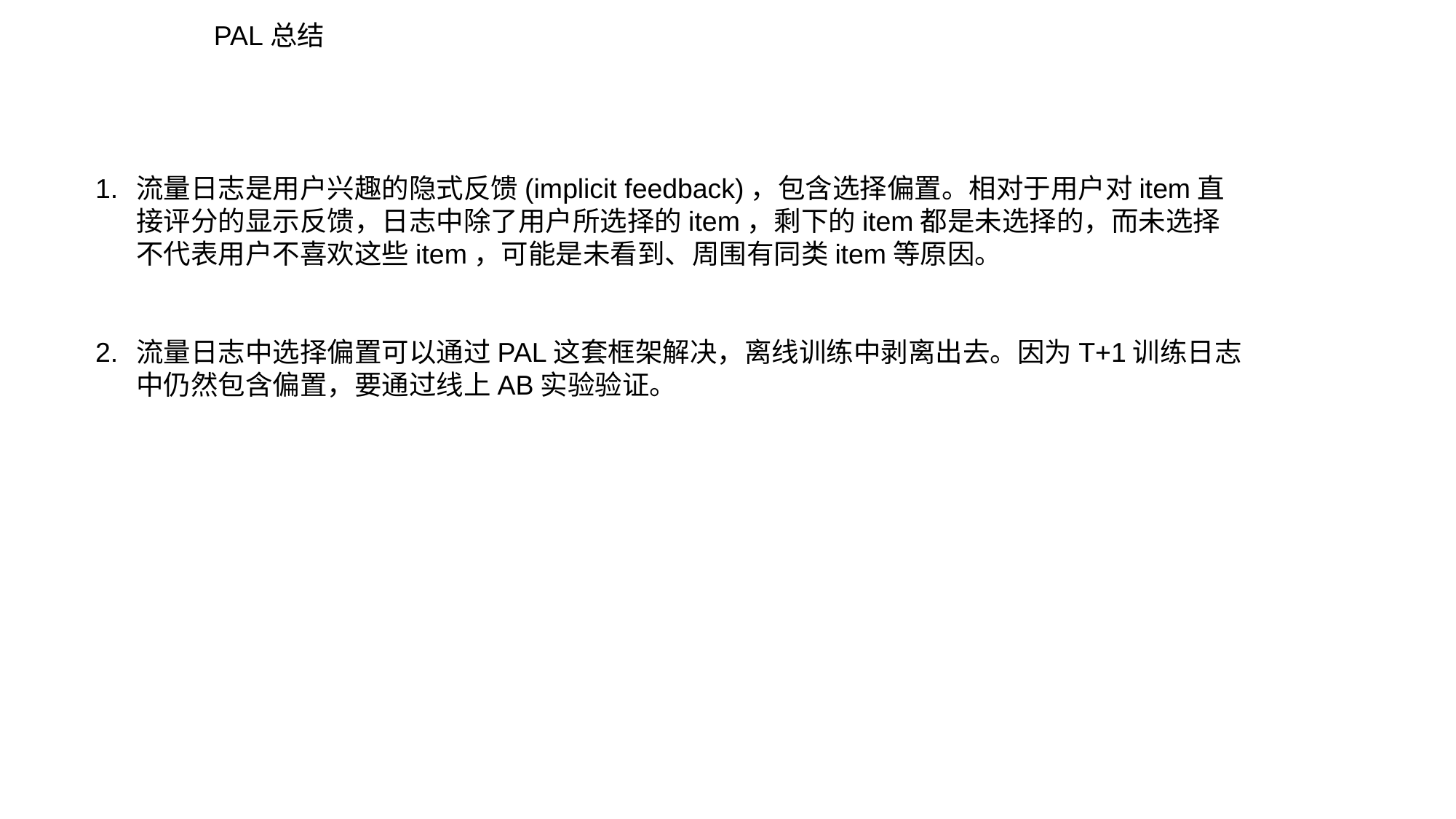

PAL总结
流量日志是用户兴趣的隐式反馈(implicit feedback)，包含选择偏置。相对于用户对item直接评分的显示反馈，日志中除了用户所选择的item，剩下的item都是未选择的，而未选择不代表用户不喜欢这些item，可能是未看到、周围有同类item等原因。

流量日志中选择偏置可以通过PAL这套框架解决，离线训练中剥离出去。因为T+1训练日志中仍然包含偏置，要通过线上AB实验验证。